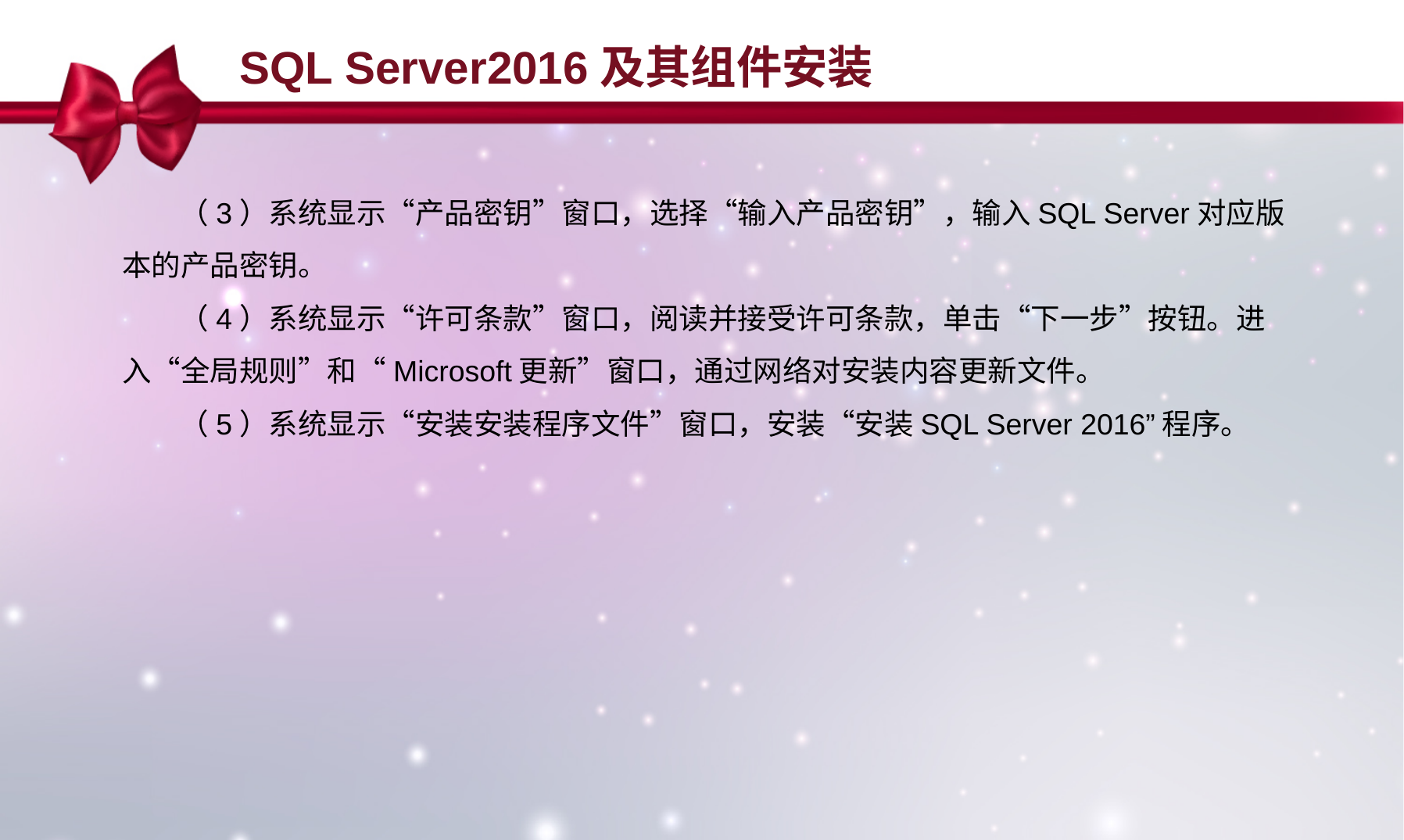

SQL Server2016及其组件安装
（3）系统显示“产品密钥”窗口，选择“输入产品密钥”，输入SQL Server对应版本的产品密钥。
（4）系统显示“许可条款”窗口，阅读并接受许可条款，单击“下一步”按钮。进入“全局规则”和“Microsoft更新”窗口，通过网络对安装内容更新文件。
（5）系统显示“安装安装程序文件”窗口，安装“安装SQL Server 2016”程序。